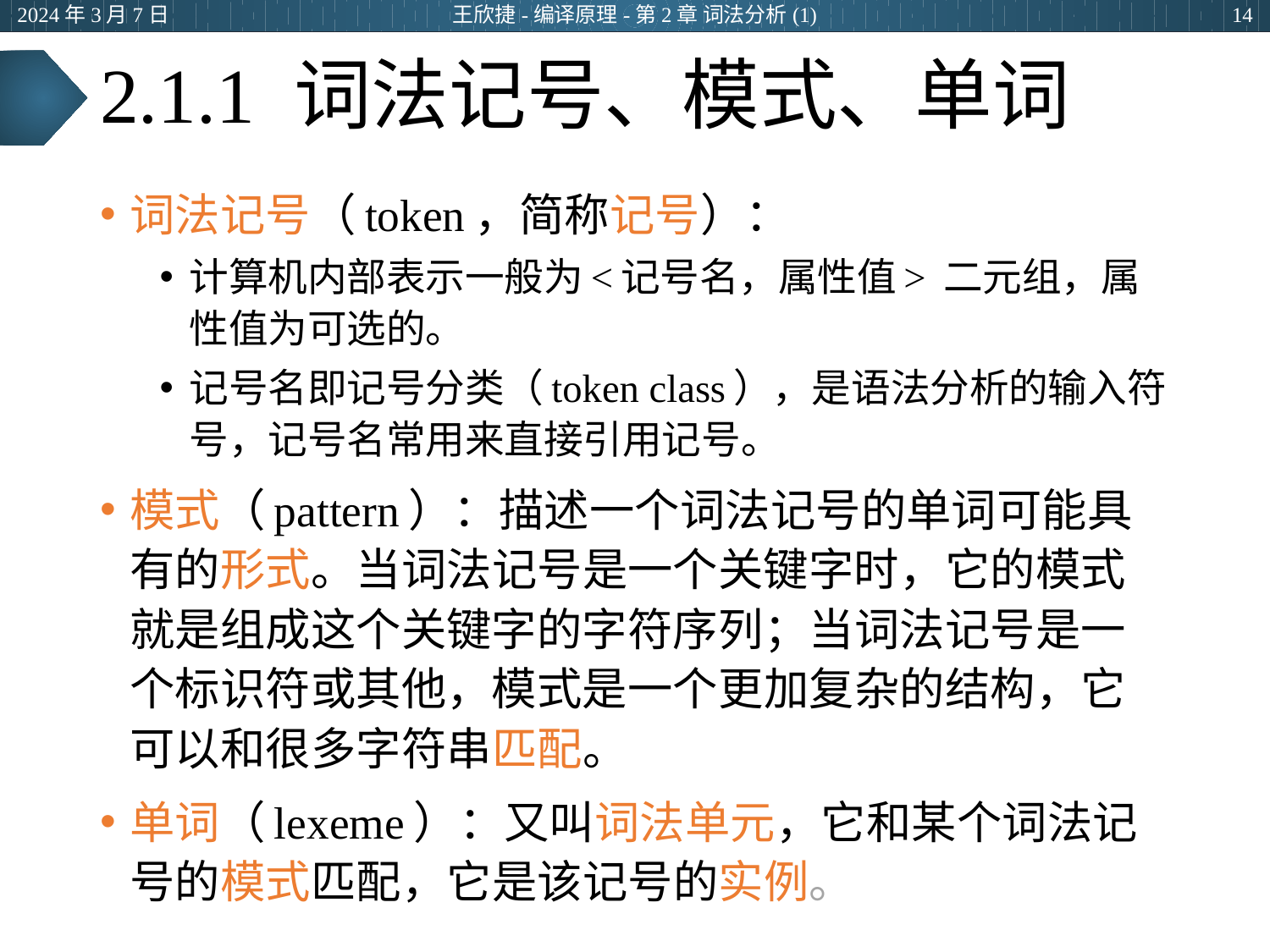

2024年3月7日
王欣捷-编译原理-第2章 词法分析(1)
14
# 2.1.1 词法记号、模式、单词
词法记号（token，简称记号）：
计算机内部表示一般为<记号名，属性值> 二元组，属性值为可选的。
记号名即记号分类（token class），是语法分析的输入符号，记号名常用来直接引用记号。
模式（pattern）：描述一个词法记号的单词可能具有的形式。当词法记号是一个关键字时，它的模式就是组成这个关键字的字符序列；当词法记号是一个标识符或其他，模式是一个更加复杂的结构，它可以和很多字符串匹配。
单词（lexeme）：又叫词法单元，它和某个词法记号的模式匹配，它是该记号的实例。